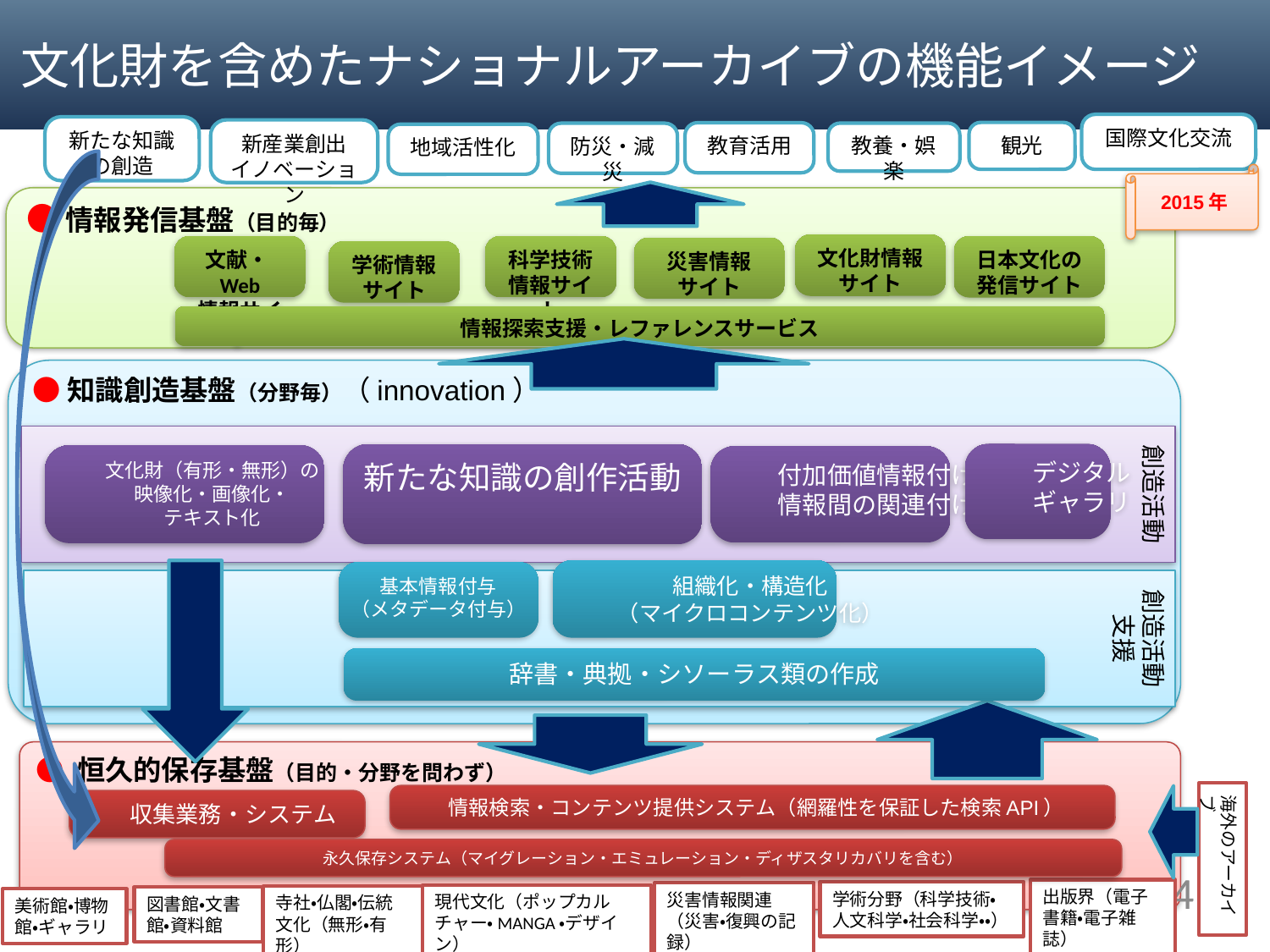

# 文化財を含めたナショナルアーカイブの機能イメージ

国際文化交流
新たな知識の創造
新産業創出
イノベーション
観光
教育活用
教養・娯楽
防災・減災
地域活性化

2015年

●情報発信基盤（目的毎）
文化財情報
サイト
文献・Web
情報サイト
科学技術
情報サイト
日本文化の発信サイト
災害情報
サイト
学術情報
サイト
情報探索支援・レファレンスサービス
●知識創造基盤（分野毎）（innovation）
創造活動
デジタル
ギャラリ
新たな知識の創作活動
文化財（有形・無形）の
映像化・画像化・
テキスト化
付加価値情報付け
情報間の関連付け
組織化・構造化
（マイクロコンテンツ化）
基本情報付与
（メタデータ付与）
創造活動
支援

辞書・典拠・シソーラス類の作成
● 恒久的保存基盤（目的・分野を問わず）
海外のアーカイブ
情報検索・コンテンツ提供システム（網羅性を保証した検索API）

収集業務・システム
永久保存システム（マイグレーション・エミュレーション・ディザスタリカバリを含む）
14
14
出版界（電子書籍・電子雑誌）
学術分野（科学技術・人文科学・社会科学・・）
災害情報関連（災害・復興の記録）
現代文化（ポップカルチャー・MANGA・デザイン）
寺社・仏閣・伝統文化（無形・有形）
図書館・文書館・資料館
美術館・博物館・ギャラリ